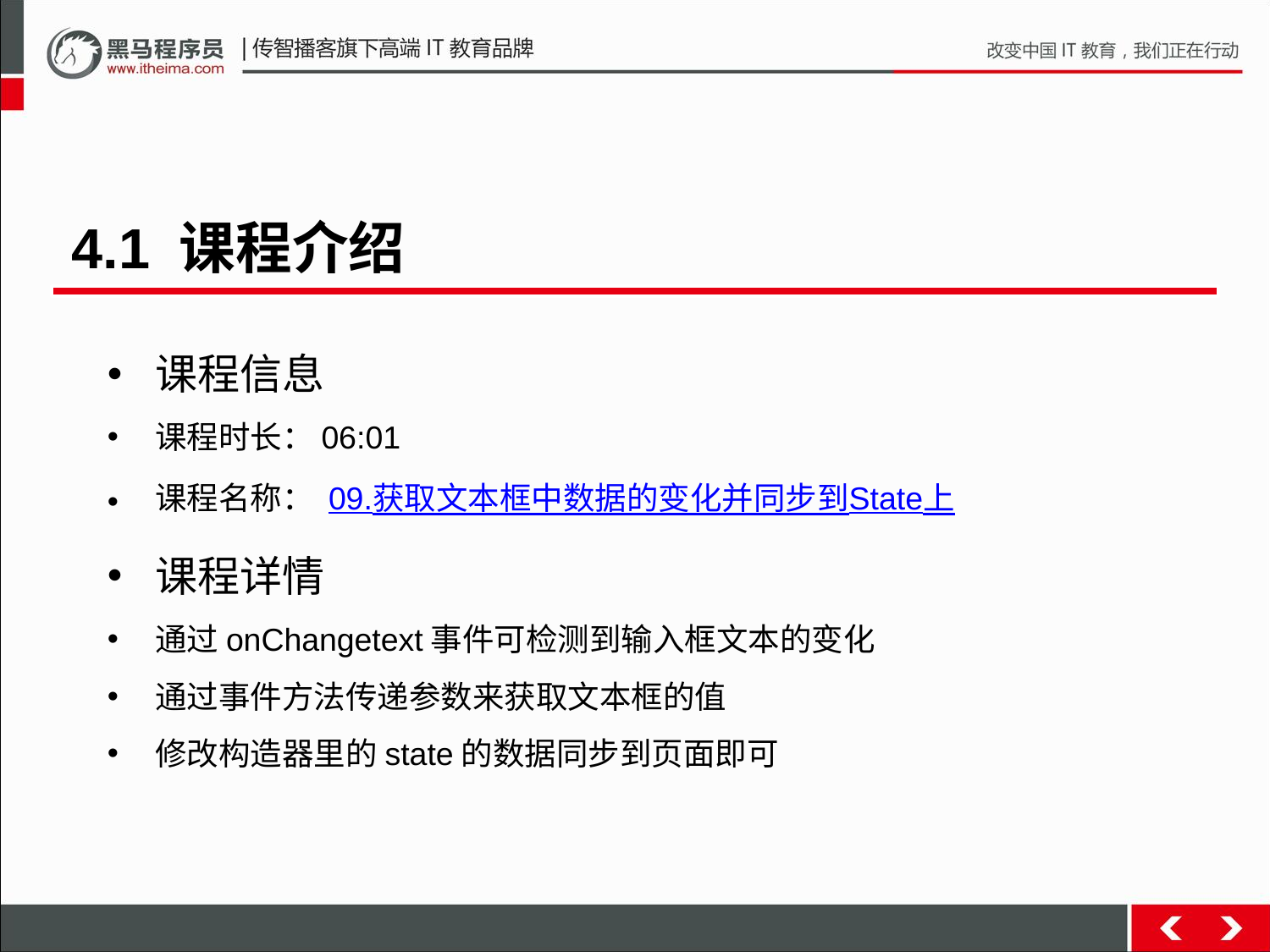

4.1 课程介绍
课程信息
课程时长：06:01
课程名称： 09.获取文本框中数据的变化并同步到State上
课程详情
通过onChangetext事件可检测到输入框文本的变化
通过事件方法传递参数来获取文本框的值
修改构造器里的state的数据同步到页面即可